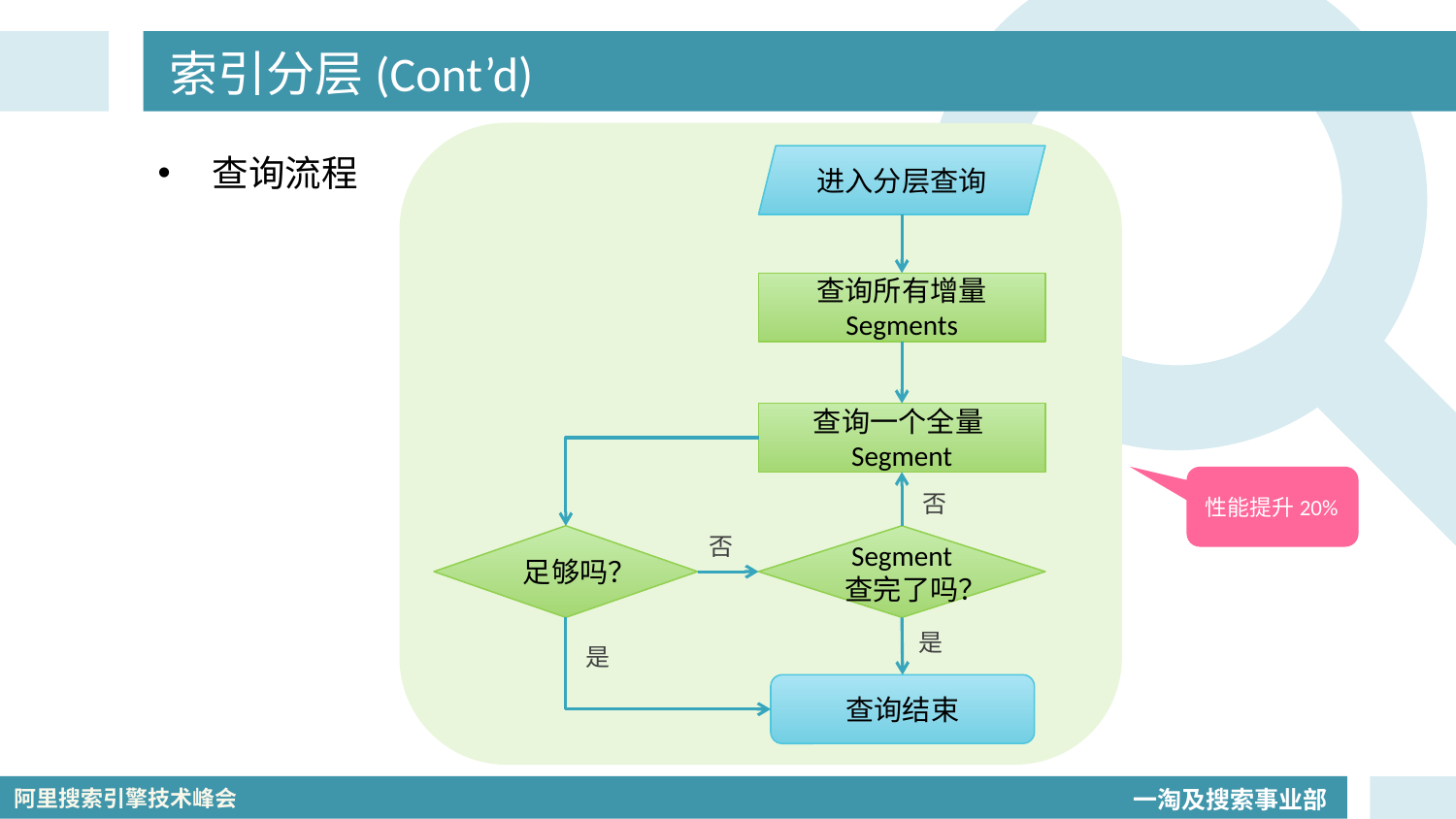

# 索引分层(Cont’d)

查询流程
进入分层查询
查询所有增量
Segments
查询一个全量Segment
性能提升20%
否
否
足够吗？
Segment
查完了吗？
是
是
查询结束